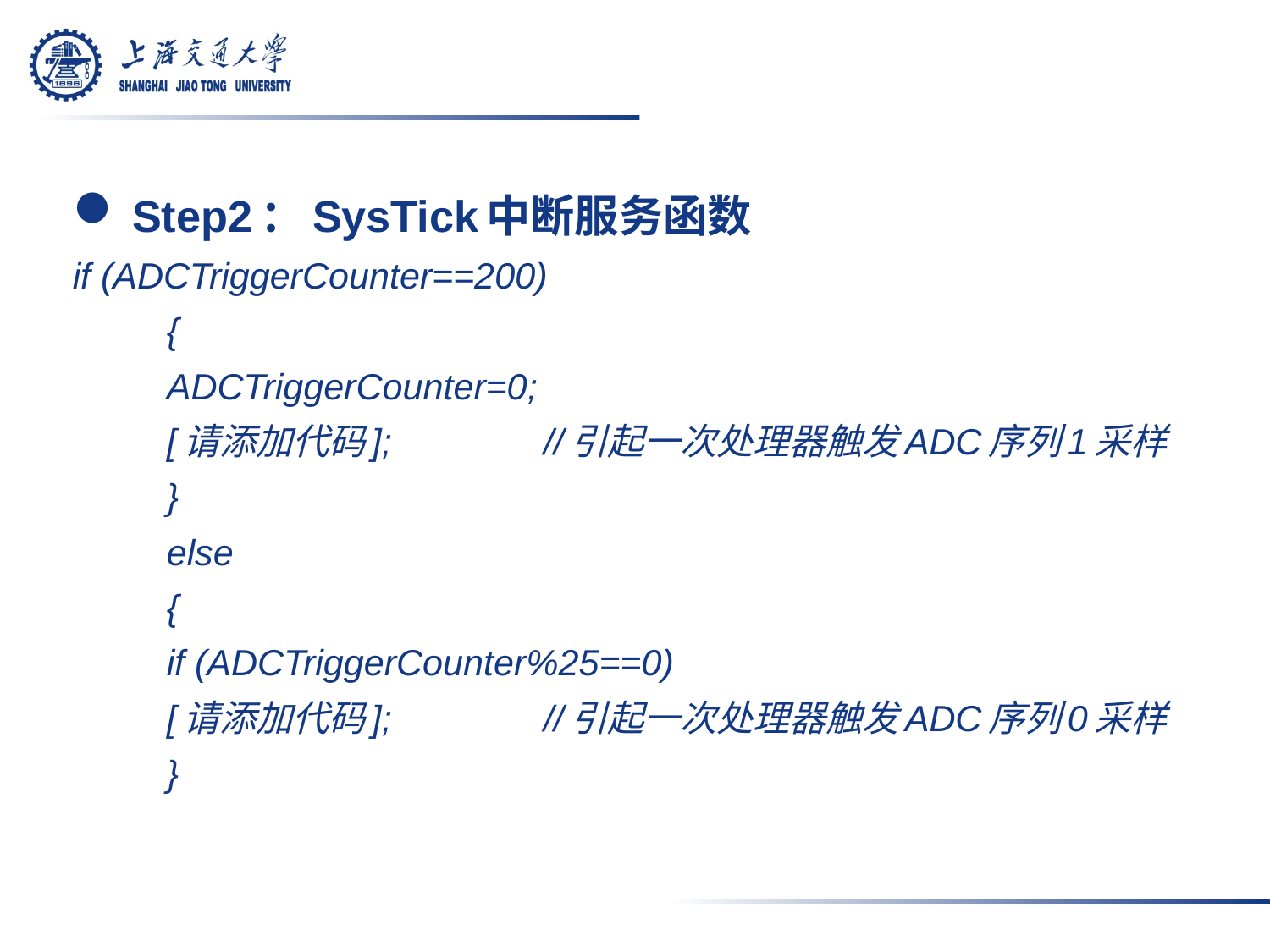

#
Step2：SysTick中断服务函数
if (ADCTriggerCounter==200)
		{
			ADCTriggerCounter=0;
			[请添加代码];               //引起一次处理器触发ADC序列1采样
		}
		else
		{
			if (ADCTriggerCounter%25==0)
			[请添加代码];               //引起一次处理器触发ADC序列0采样
		}